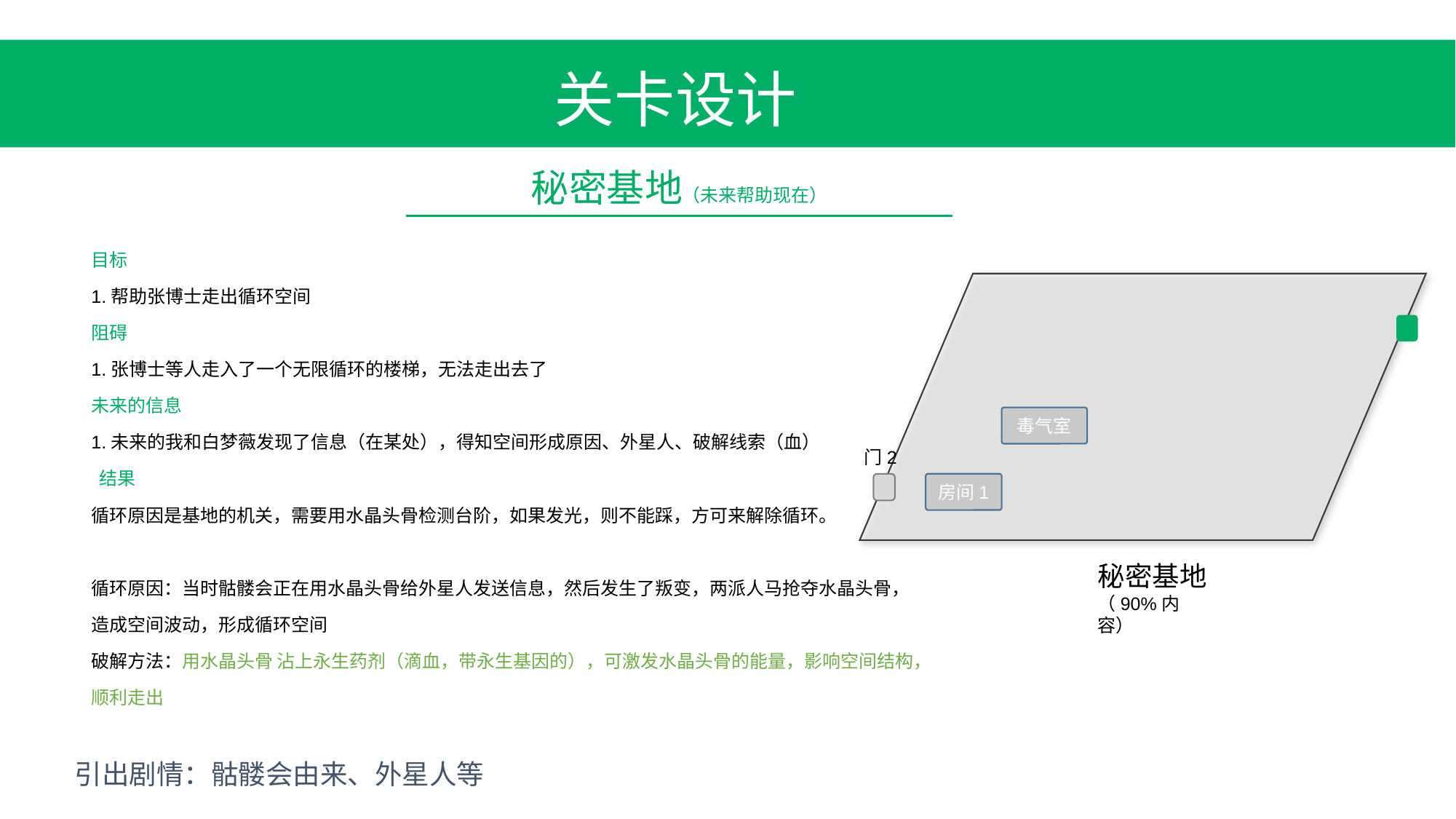

关卡设计
秘密基地（未来帮助现在）
目标
1.帮助张博士走出循环空间
阻碍
1.张博士等人走入了一个无限循环的楼梯，无法走出去了
未来的信息
1.未来的我和白梦薇发现了信息（在某处），得知空间形成原因、外星人、破解线索（血）
 结果
循环原因是基地的机关，需要用水晶头骨检测台阶，如果发光，则不能踩，方可来解除循环。

循环原因：当时骷髅会正在用水晶头骨给外星人发送信息，然后发生了叛变，两派人马抢夺水晶头骨，造成空间波动，形成循环空间
破解方法：用水晶头骨 沾上永生药剂（滴血，带永生基因的），可激发水晶头骨的能量，影响空间结构，顺利走出

门2

秘密基地
（90%内容）
毒气室
房间1
引出剧情：骷髅会由来、外星人等